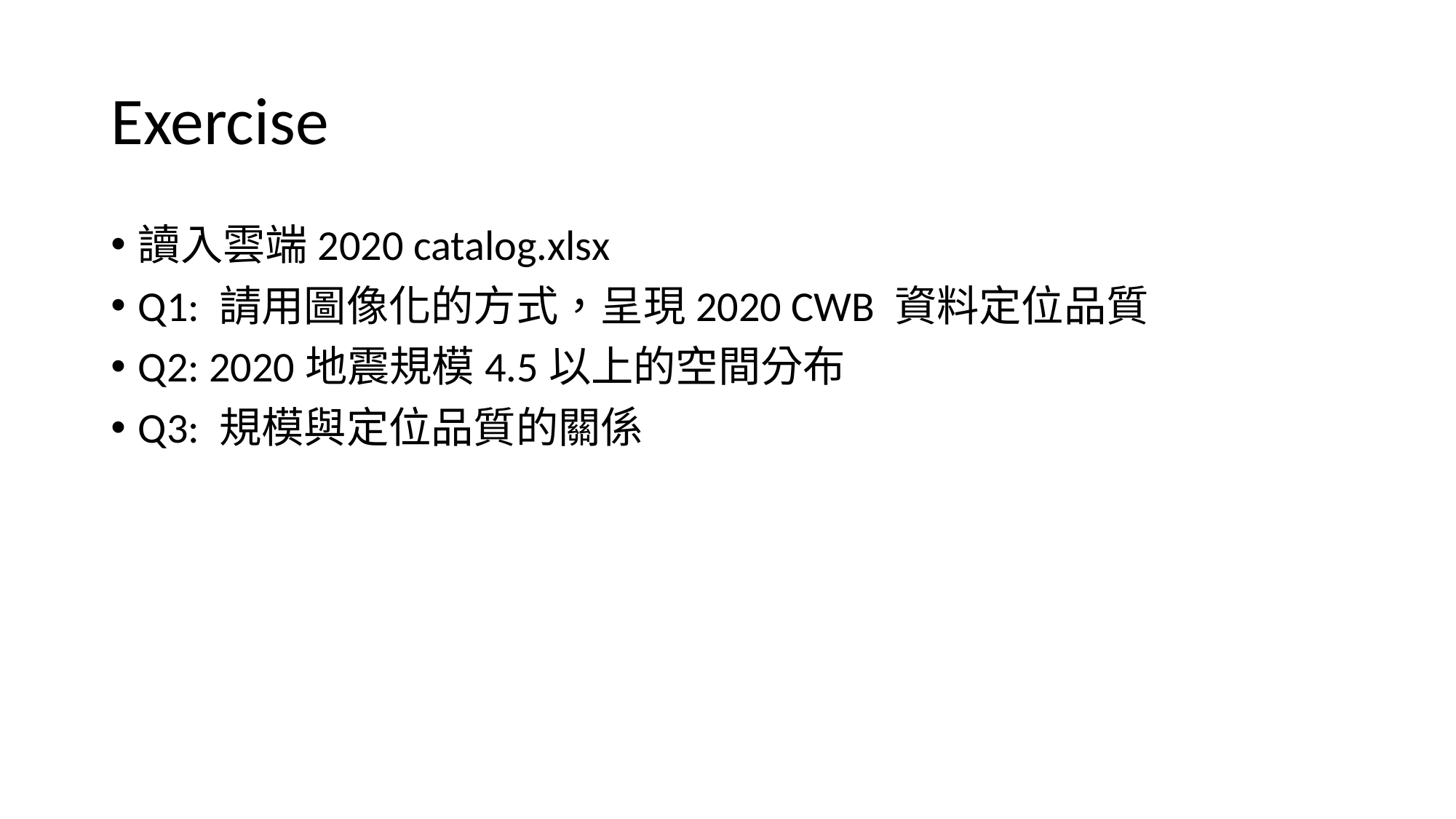

# Exercise
讀入雲端2020 catalog.xlsx
Q1: 請用圖像化的方式，呈現2020 CWB 資料定位品質
Q2: 2020地震規模4.5以上的空間分布
Q3: 規模與定位品質的關係